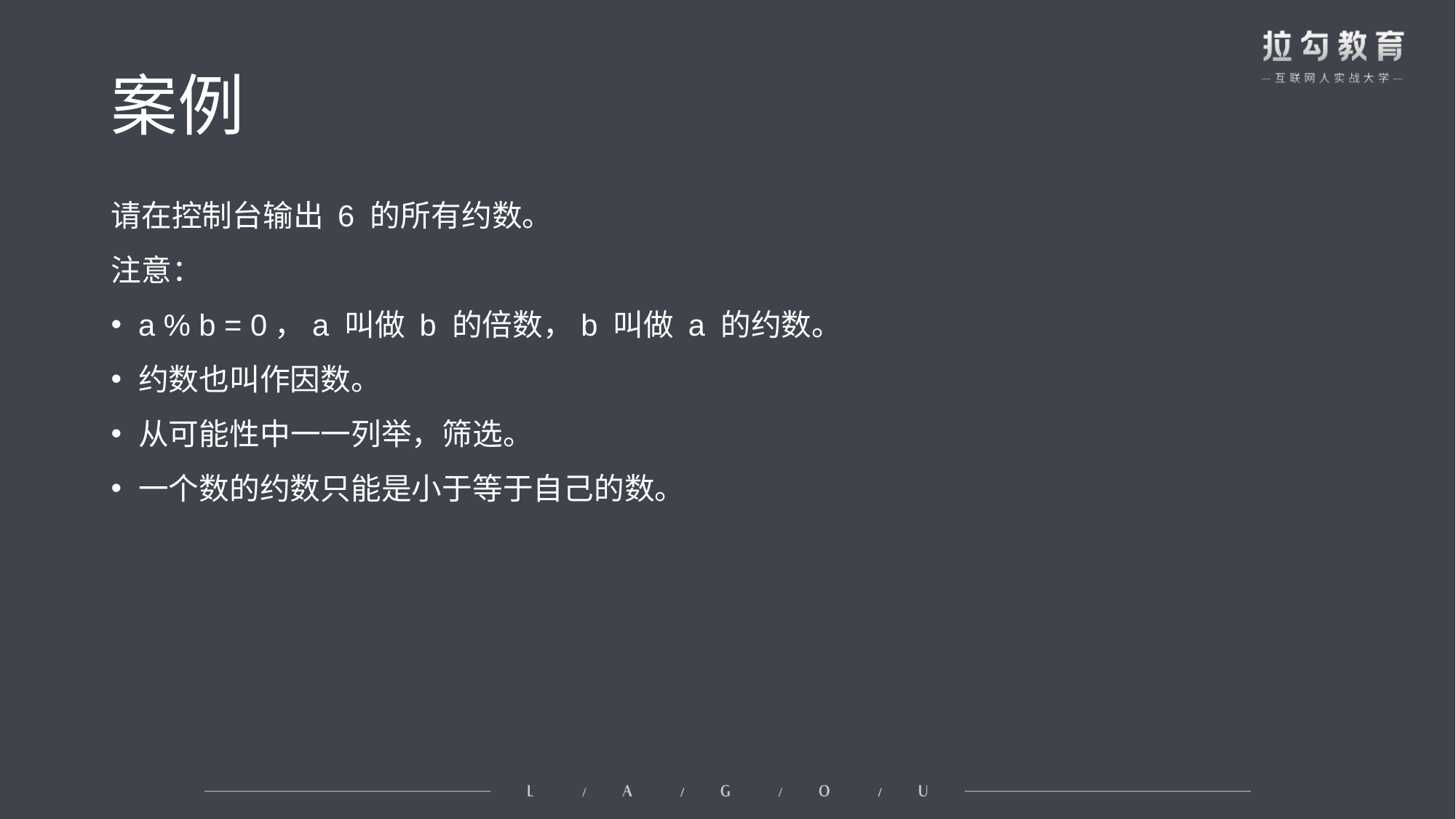

# 案例
请在控制台输出 6 的所有约数。
注意：
a % b = 0，a 叫做 b 的倍数，b 叫做 a 的约数。
约数也叫作因数。
从可能性中一一列举，筛选。
一个数的约数只能是小于等于自己的数。